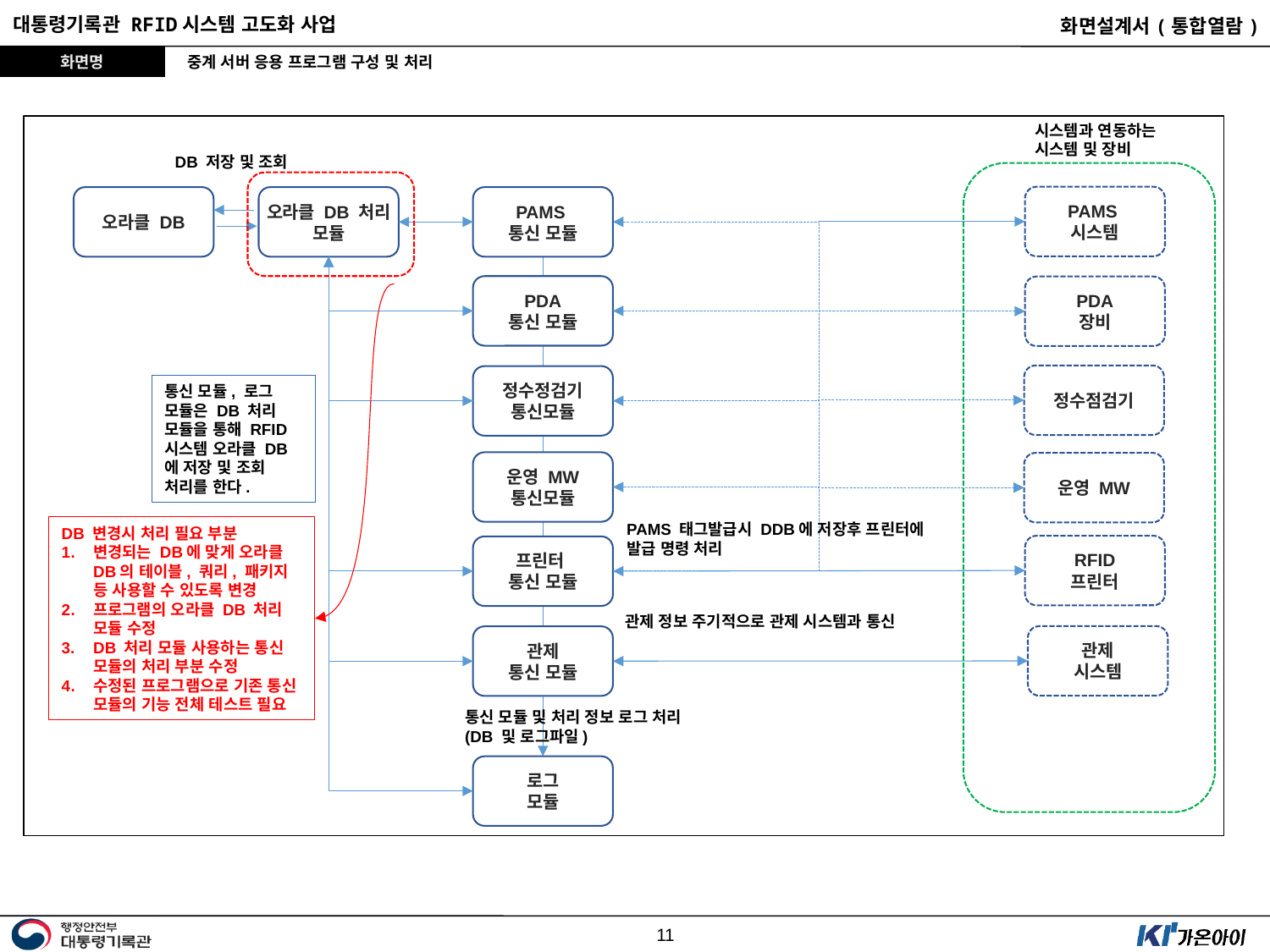

중계 서버 응용 프로그램 구성 및 처리

시스템과 연동하는 시스템 및 장비
DB 저장 및 조회

PAMS
시스템
오라클 DB
오라클 DB 처리
모듈
PAMS
통신 모듈
PDA
통신 모듈
PDA
장비
정수점검기
정수정검기
통신모듈
통신 모듈, 로그 모듈은 DB 처리 모듈을 통해 RFID 시스템 오라클 DB에 저장 및 조회
처리를 한다.
운영 MW
통신모듈
운영 MW
DB 변경시 처리 필요 부분
변경되는 DB에 맞게 오라클 DB의 테이블, 쿼리, 패키지 등 사용할 수 있도록 변경
프로그램의 오라클 DB 처리 모듈 수정
DB 처리 모듈 사용하는 통신 모듈의 처리 부분 수정
수정된 프로그램으로 기존 통신 모듈의 기능 전체 테스트 필요
PAMS 태그발급시 DDB에 저장후 프린터에 발급 명령 처리
RFID
프린터
프린터
통신 모듈
관제 정보 주기적으로 관제 시스템과 통신
관제
시스템
관제
통신 모듈
통신 모듈 및 처리 정보 로그 처리
(DB 및 로그파일)
로그
모듈